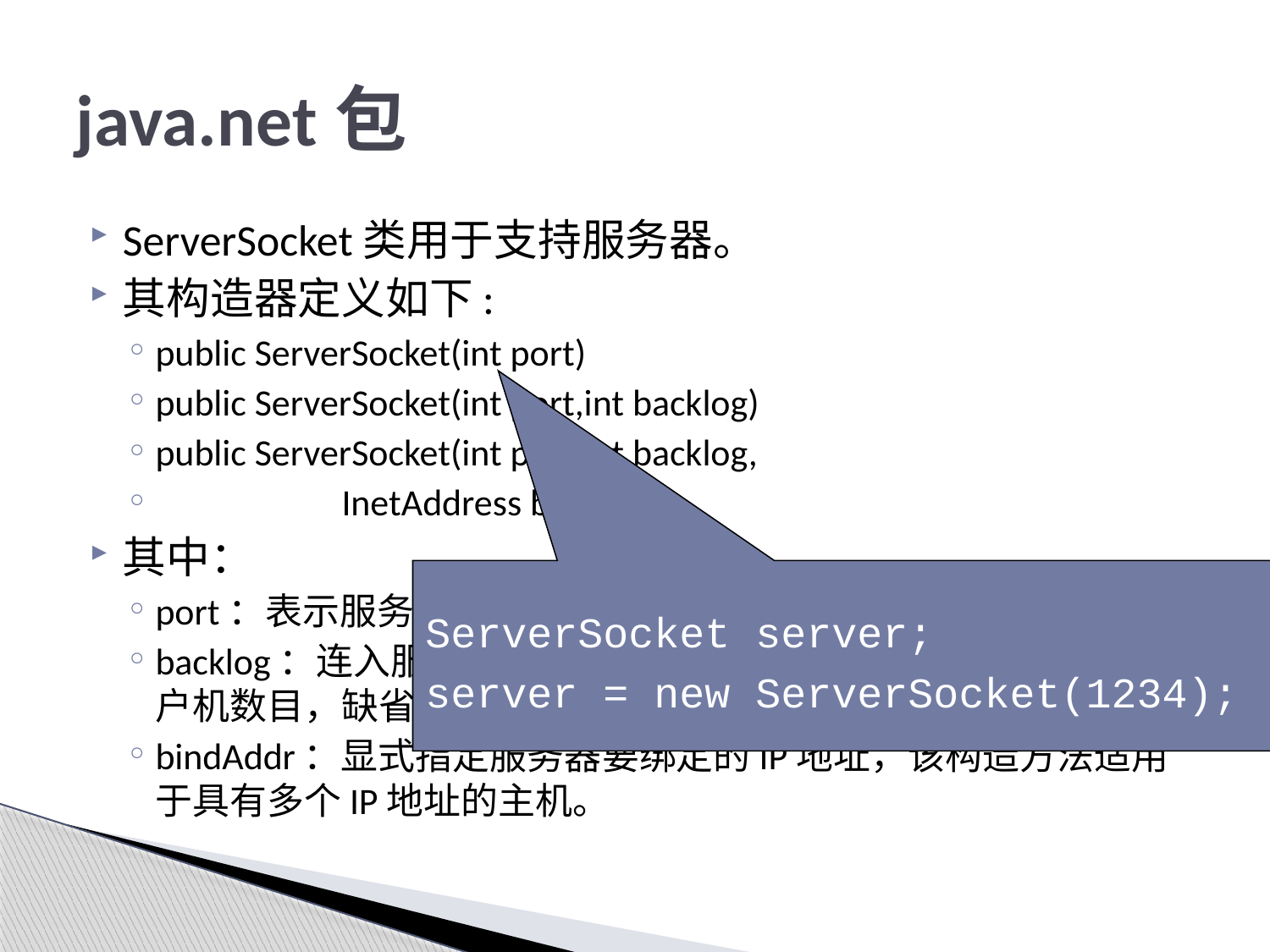

# java.net包
ServerSocket类用于支持服务器。
其构造器定义如下:
public ServerSocket(int port)
public ServerSocket(int port,int backlog)
public ServerSocket(int port,int backlog,
                      InetAddress bindAdd)
其中：
port：表示服务器守候的端口号；
backlog：连入服务器的队列长度，即允许同时连入服务器的客户机数目，缺省值为50。
bindAddr：显式指定服务器要绑定的IP地址，该构造方法适用于具有多个IP地址的主机。

ServerSocket server;
server = new ServerSocket(1234);